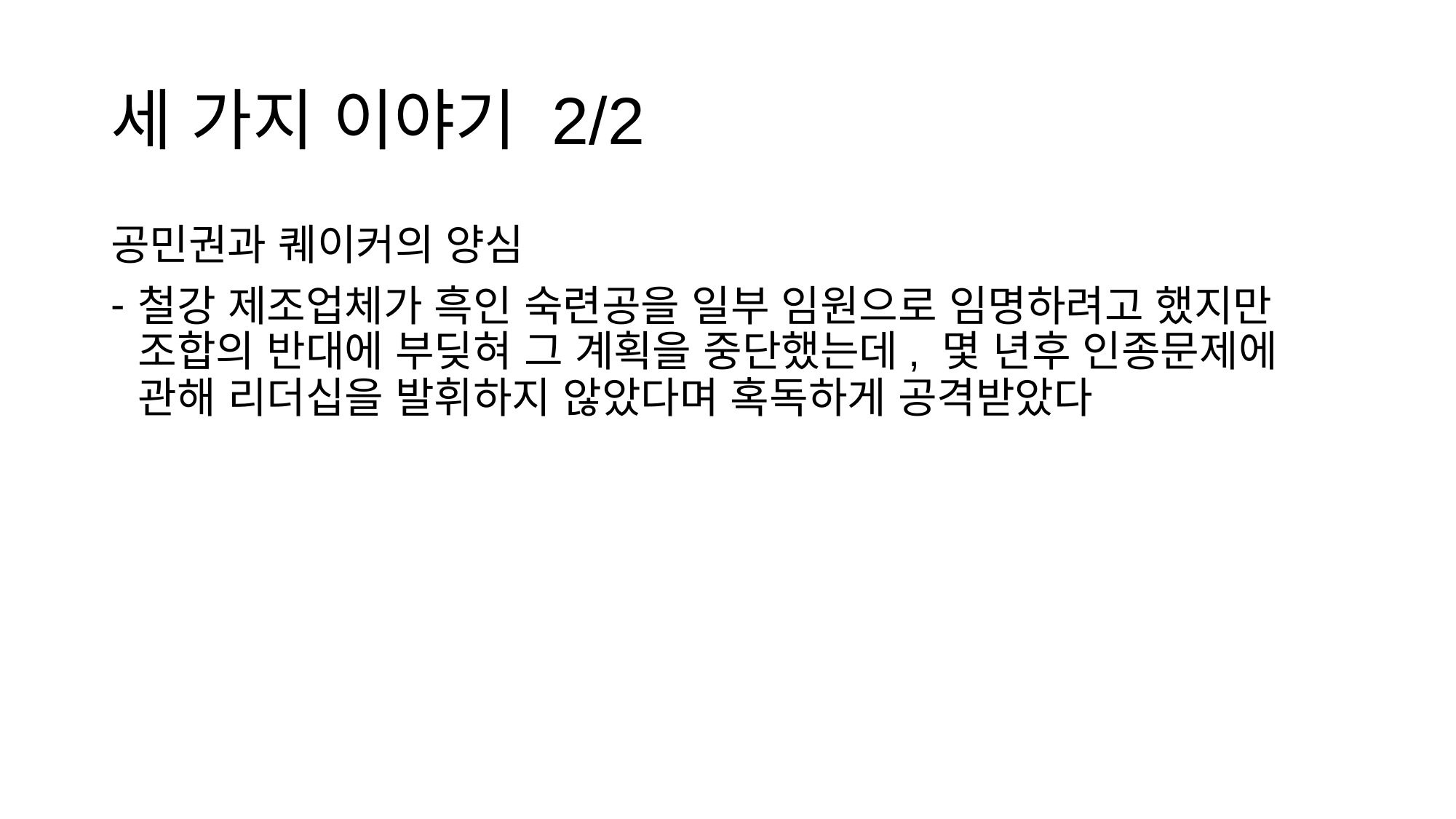

# 세 가지 이야기 2/2
공민권과 퀘이커의 양심
철강 제조업체가 흑인 숙련공을 일부 임원으로 임명하려고 했지만 조합의 반대에 부딪혀 그 계획을 중단했는데, 몇 년후 인종문제에 관해 리더십을 발휘하지 않았다며 혹독하게 공격받았다